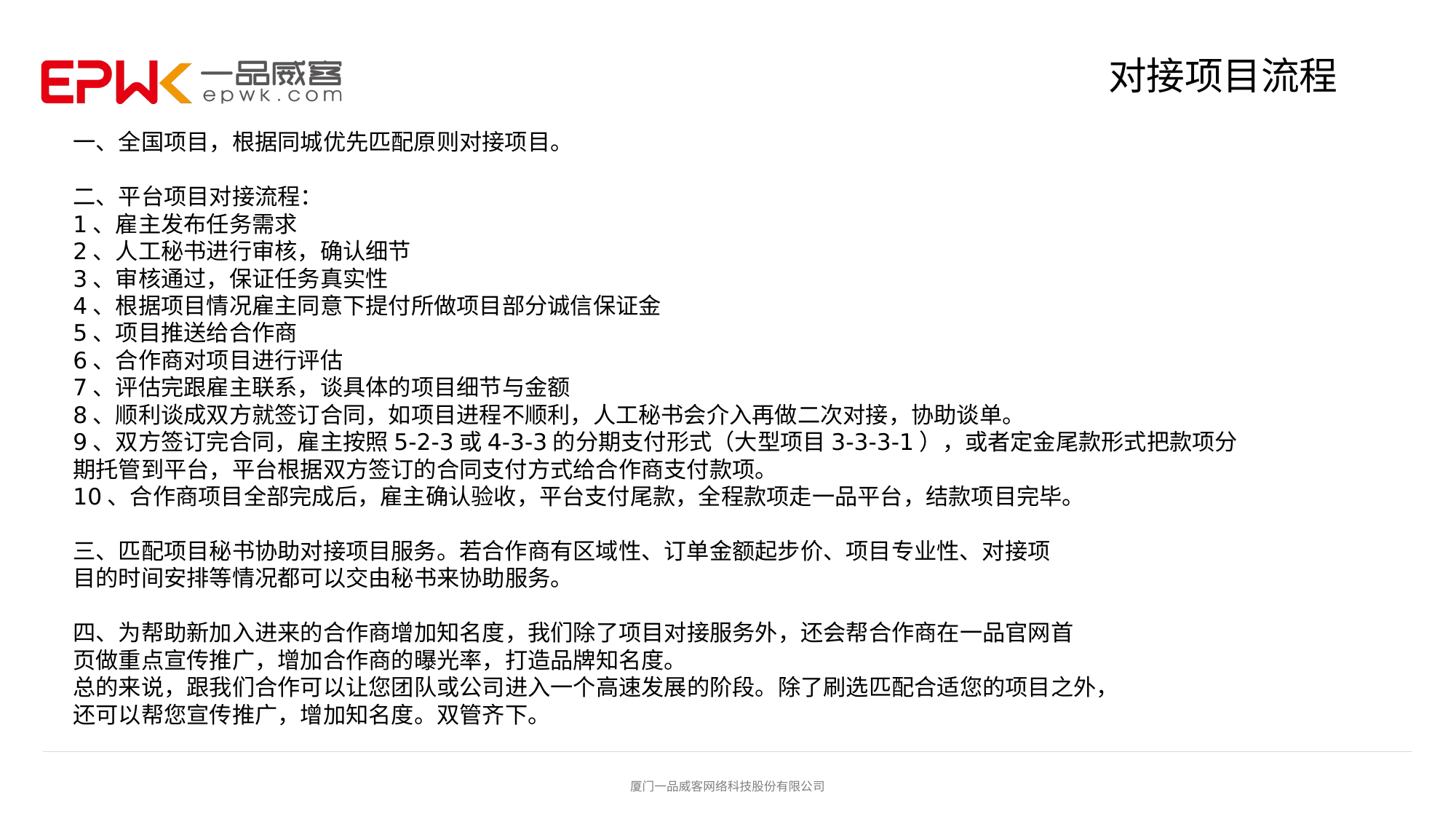

# 对接项目流程
一、全国项目，根据同城优先匹配原则对接项目。

二、平台项目对接流程：
1、雇主发布任务需求
2、人工秘书进行审核，确认细节
3、审核通过，保证任务真实性
4、根据项目情况雇主同意下提付所做项目部分诚信保证金
5、项目推送给合作商
6、合作商对项目进行评估
7、评估完跟雇主联系，谈具体的项目细节与金额
8、顺利谈成双方就签订合同，如项目进程不顺利，人工秘书会介入再做二次对接，协助谈单。
9、双方签订完合同，雇主按照5-2-3或4-3-3的分期支付形式（大型项目3-3-3-1），或者定金尾款形式把款项分
期托管到平台，平台根据双方签订的合同支付方式给合作商支付款项。
10、合作商项目全部完成后，雇主确认验收，平台支付尾款，全程款项走一品平台，结款项目完毕。

三、匹配项目秘书协助对接项目服务。若合作商有区域性、订单金额起步价、项目专业性、对接项
目的时间安排等情况都可以交由秘书来协助服务。

四、为帮助新加入进来的合作商增加知名度，我们除了项目对接服务外，还会帮合作商在一品官网首
页做重点宣传推广，增加合作商的曝光率，打造品牌知名度。
总的来说，跟我们合作可以让您团队或公司进入一个高速发展的阶段。除了刷选匹配合适您的项目之外，
还可以帮您宣传推广，增加知名度。双管齐下。
9